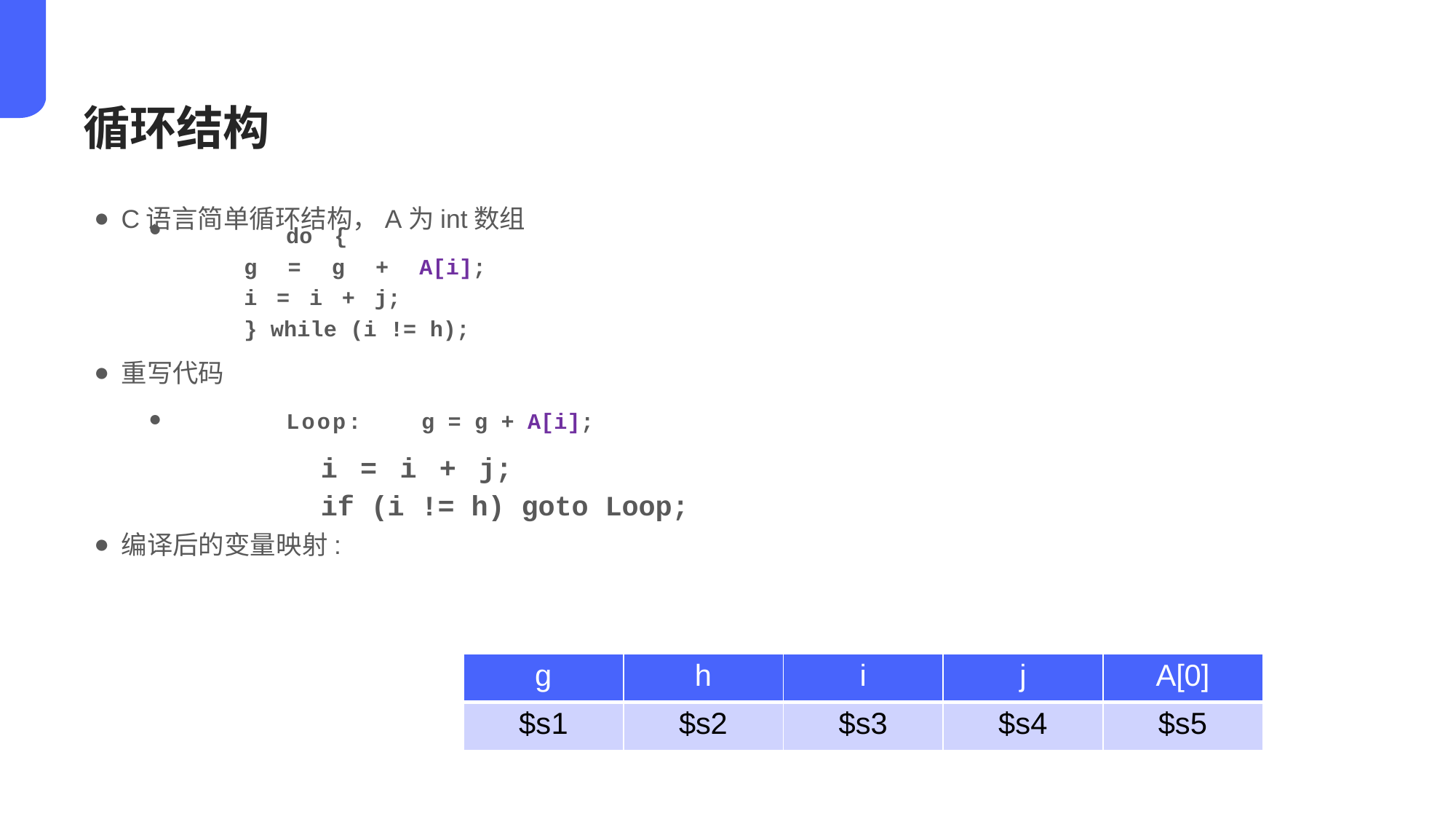

循环结构

C语言简单循环结构，A为int数组
●

重写代码

●
do {
g = g + A[i];
i = i + j;
} while (i != h);
Loop: g = g + A[i];
i = i + j;
if (i != h) goto Loop;
编译后的变量映射:
| g | h | i | j | A[0] |
| --- | --- | --- | --- | --- |
| $s1 | $s2 | $s3 | $s4 | $s5 |